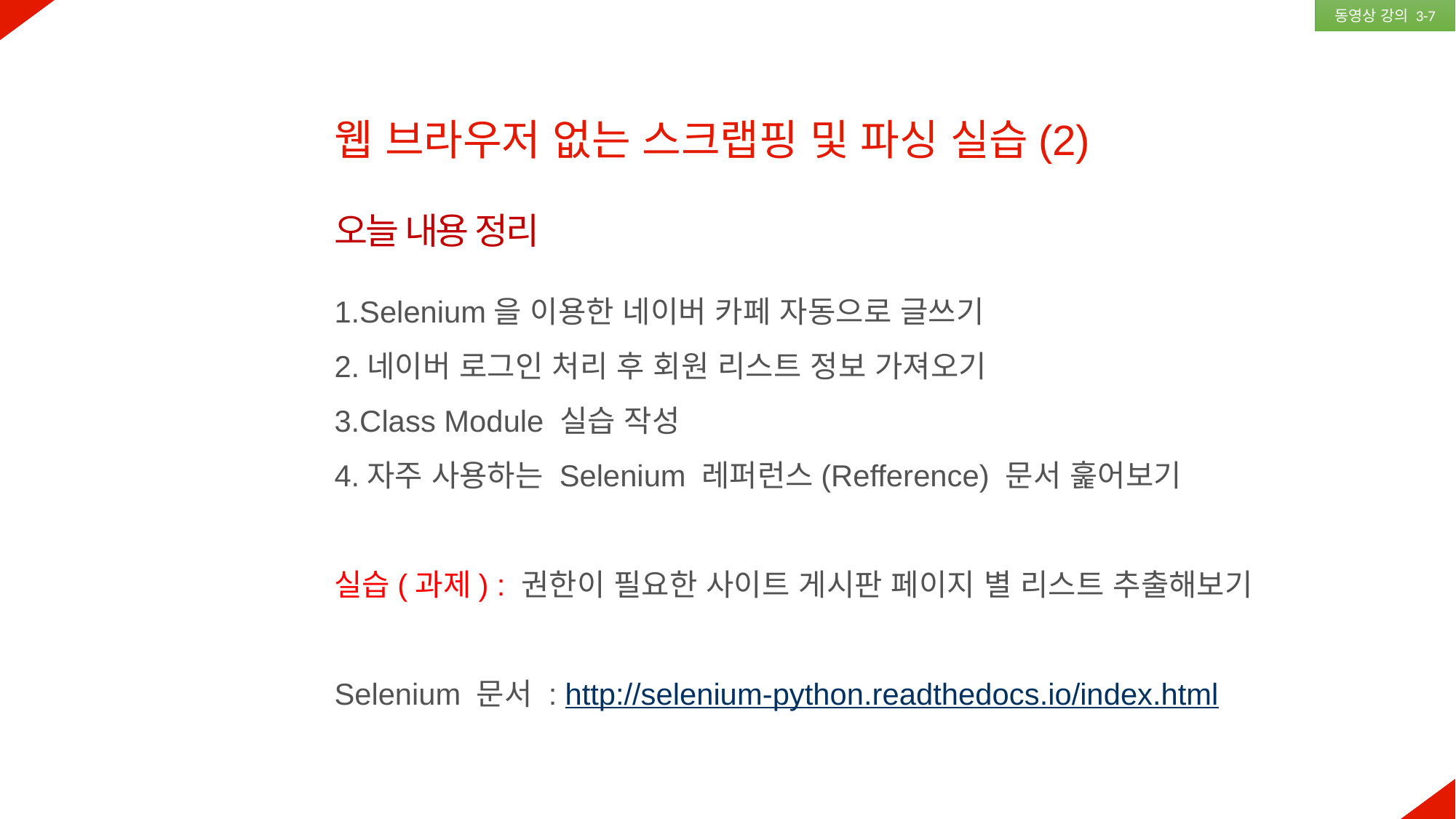

동영상 강의 3-7
웹 브라우저 없는 스크랩핑 및 파싱 실습(2)
오늘 내용 정리
1.Selenium을 이용한 네이버 카페 자동으로 글쓰기
2.네이버 로그인 처리 후 회원 리스트 정보 가져오기
3.Class Module 실습 작성
4.자주 사용하는 Selenium 레퍼런스(Refference) 문서 훑어보기
실습(과제) : 권한이 필요한 사이트 게시판 페이지 별 리스트 추출해보기
Selenium 문서 : http://selenium-python.readthedocs.io/index.html